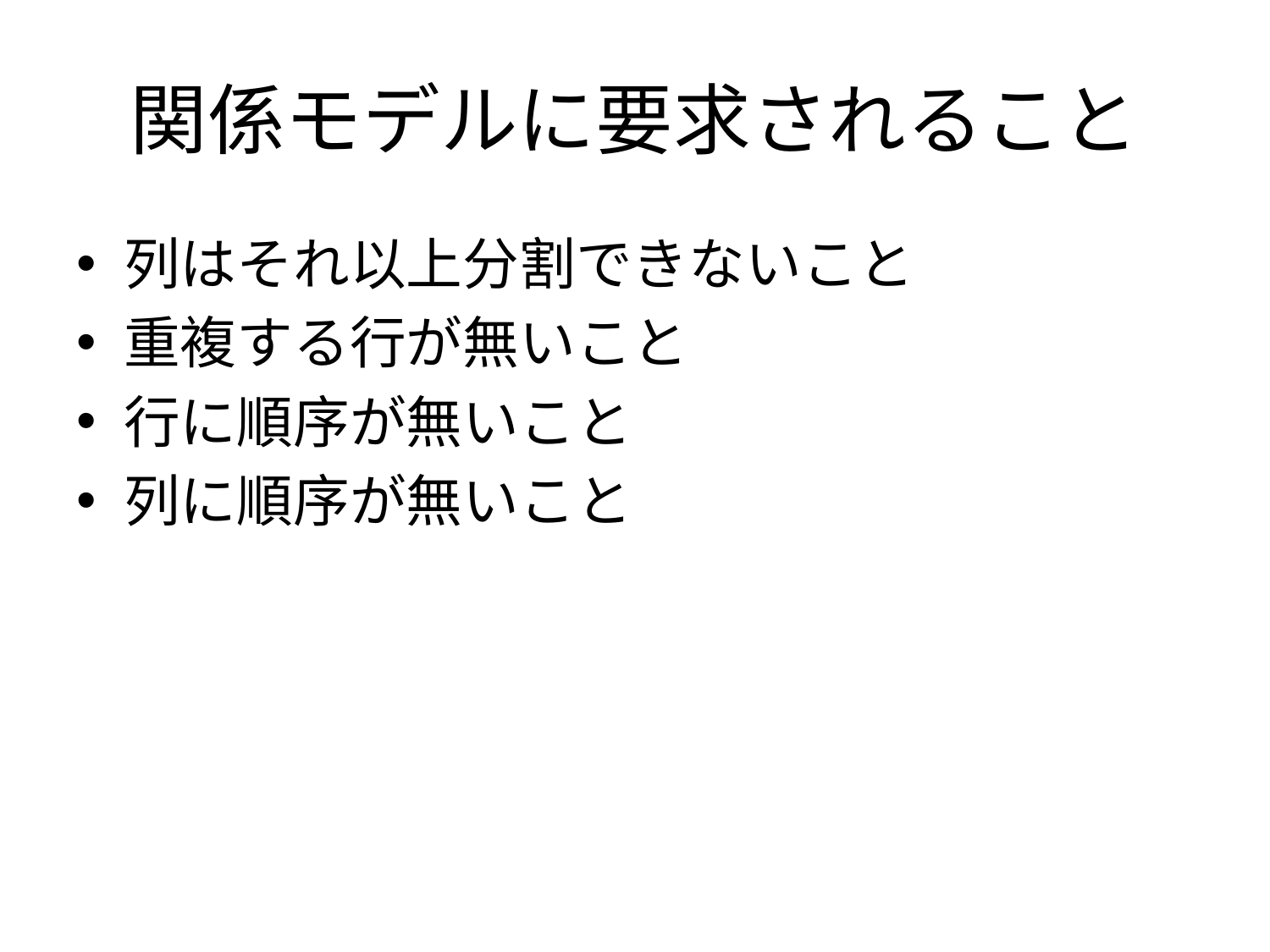

# 関係モデルに要求されること
列はそれ以上分割できないこと
重複する行が無いこと
行に順序が無いこと
列に順序が無いこと